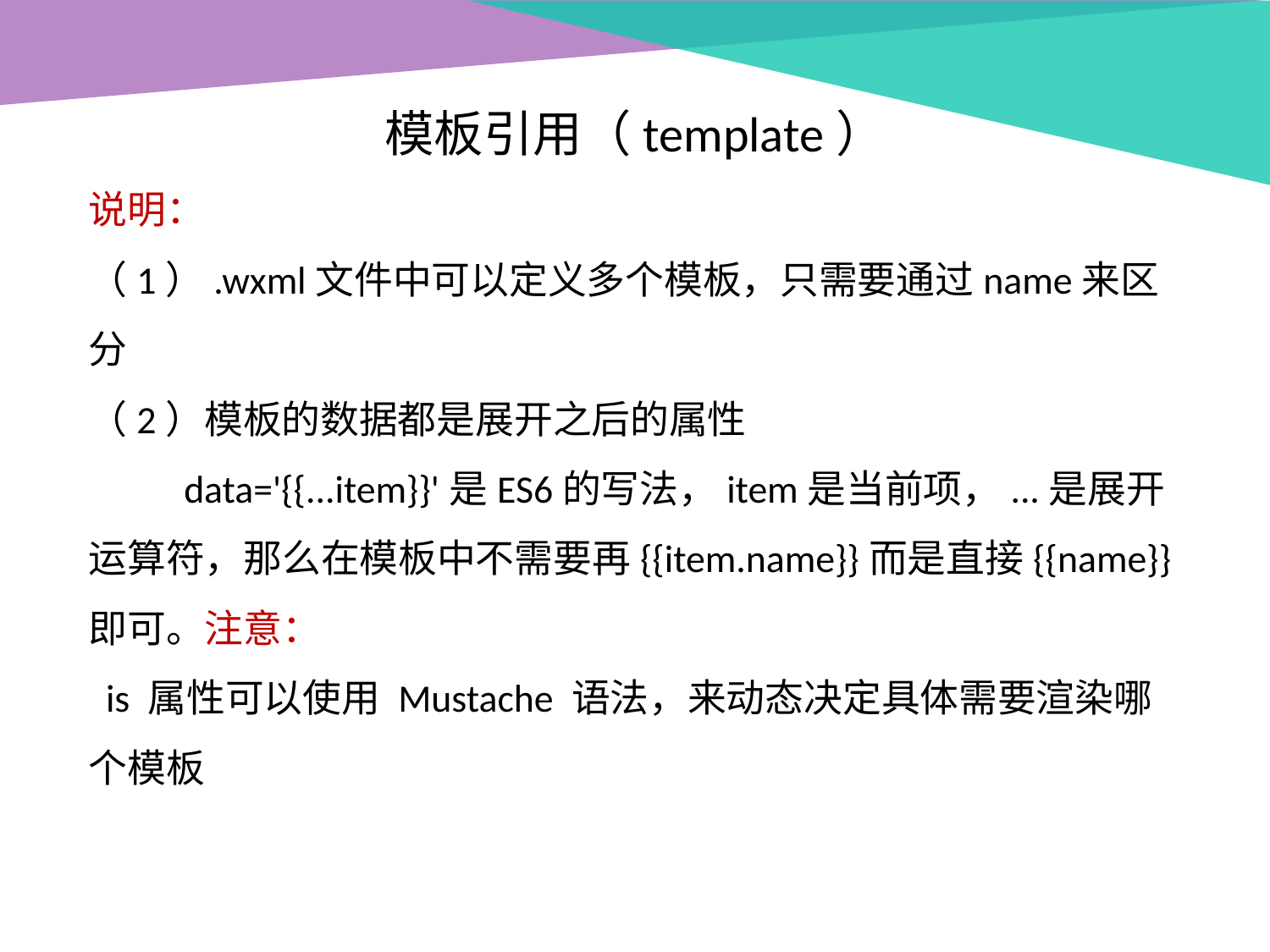

模板引用（template）
说明：
（1）.wxml文件中可以定义多个模板，只需要通过name来区分
（2）模板的数据都是展开之后的属性
           data='{{...item}}'是ES6的写法，item是当前项，...是展开运算符，那么在模板中不需要再{{item.name}}而是直接{{name}}即可。注意：
  is 属性可以使用 Mustache 语法，来动态决定具体需要渲染哪个模板